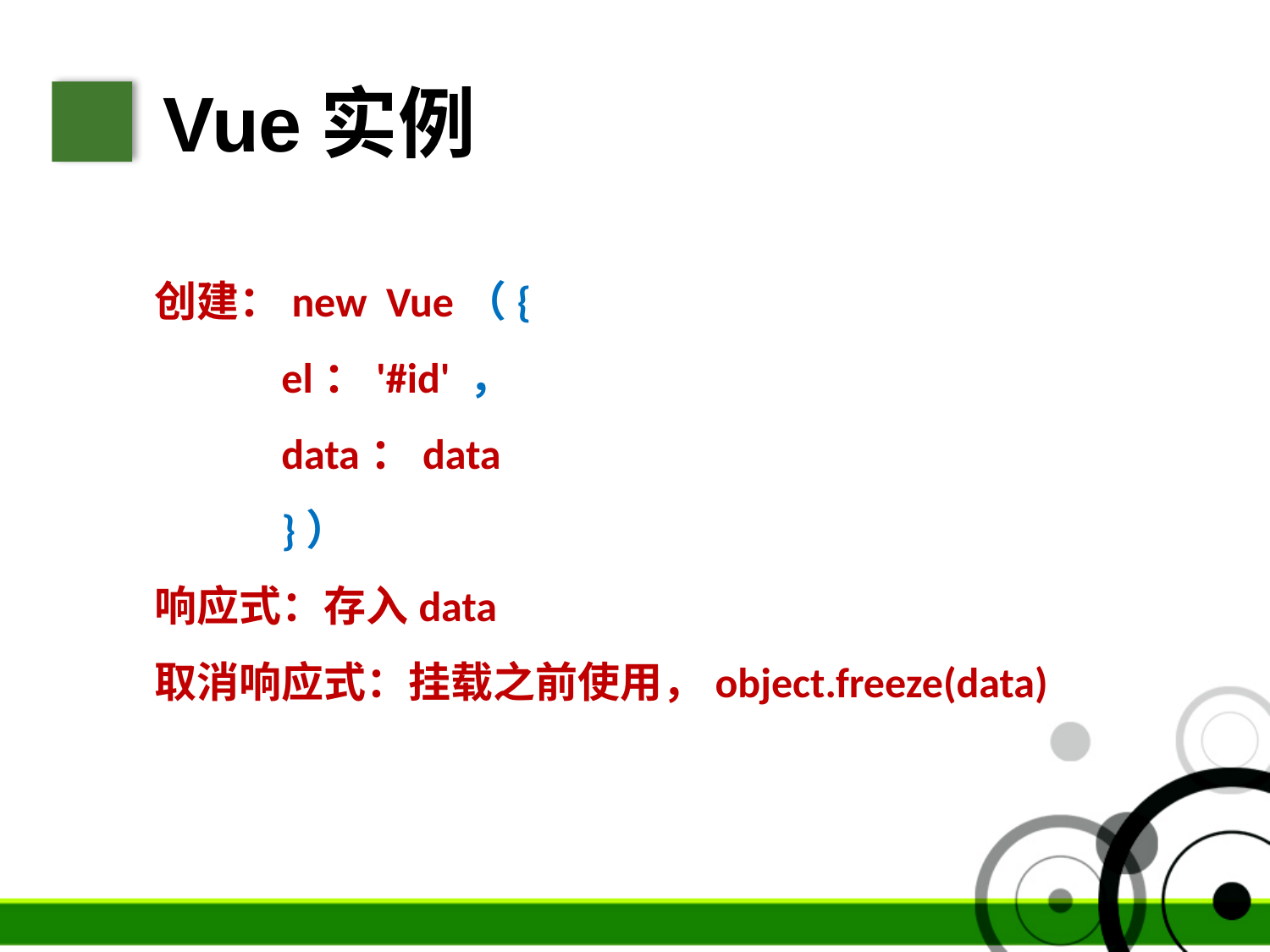

Vue实例

创建：new  Vue（{
	el：'#id' ，
	data：data
	}）
响应式：存入data
取消响应式：挂载之前使用，object.freeze(data)